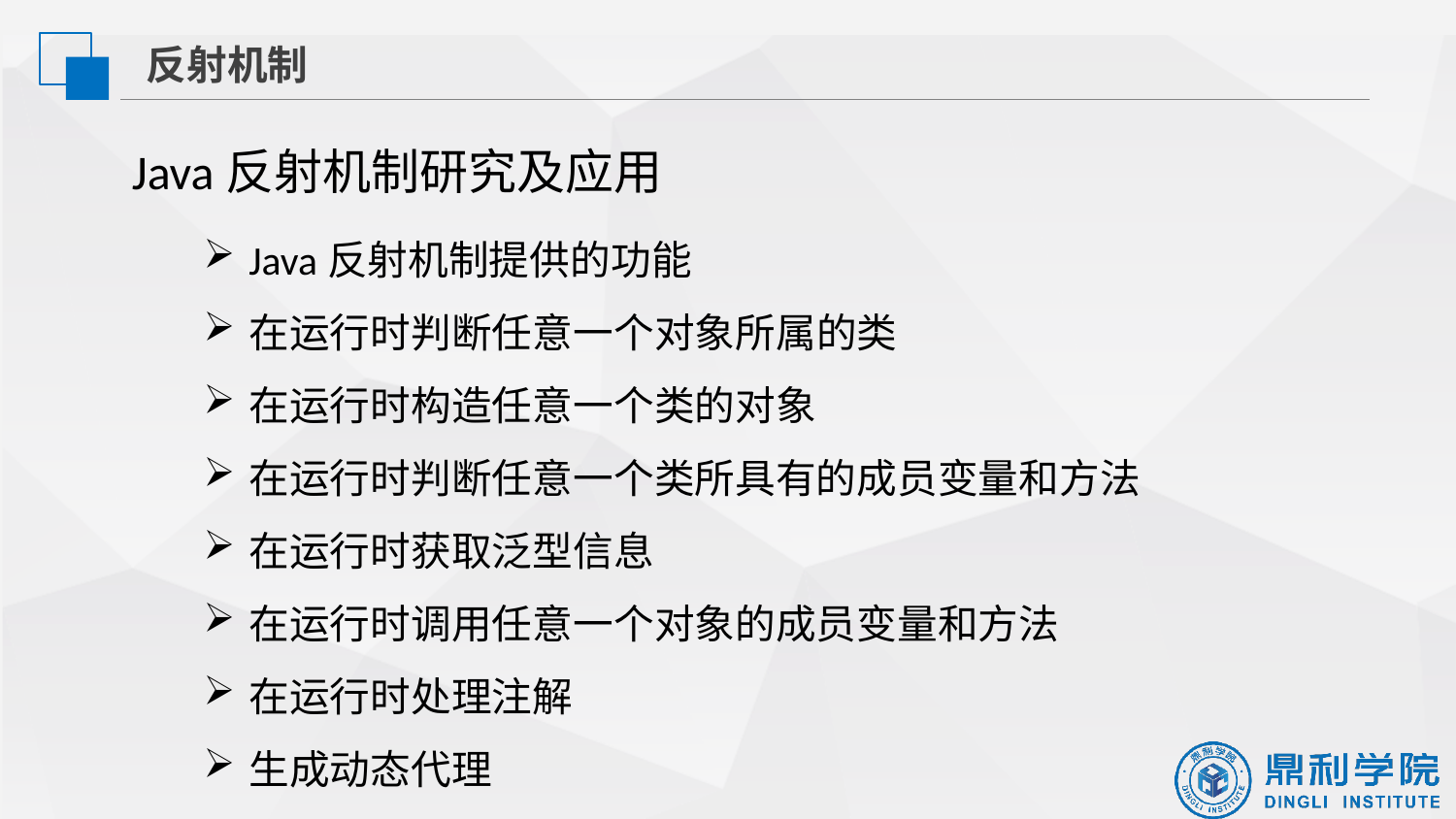

反射机制
Java反射机制研究及应用
Java反射机制提供的功能
在运行时判断任意一个对象所属的类
在运行时构造任意一个类的对象
在运行时判断任意一个类所具有的成员变量和方法
在运行时获取泛型信息
在运行时调用任意一个对象的成员变量和方法
在运行时处理注解
生成动态代理